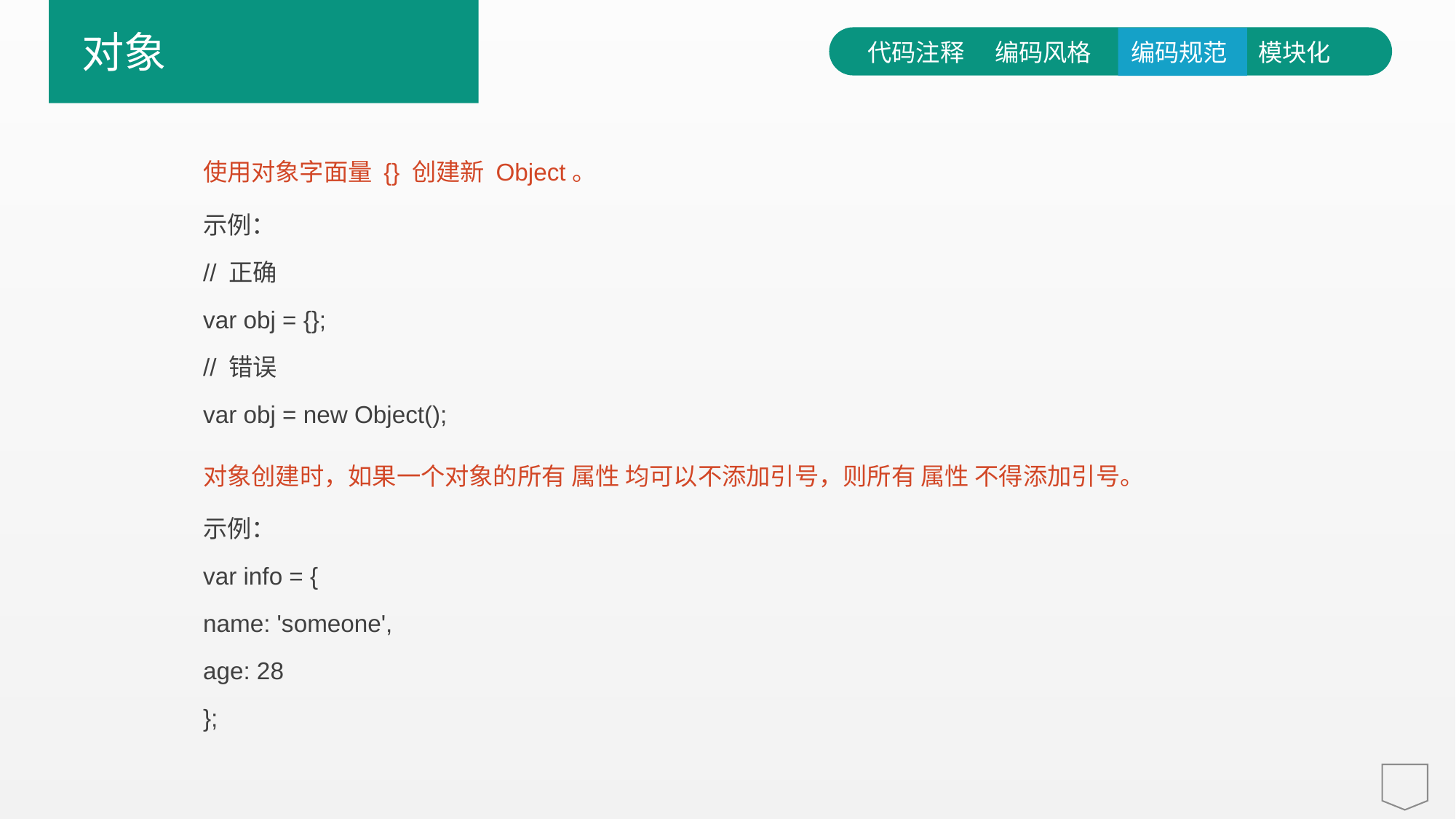

对象

代码注释
编码风格
编码规范
模块化
使用对象字面量 {} 创建新 Object。
示例：
// 正确
var obj = {};
// 错误
var obj = new Object();
e7d195523061f1c0600ade85ab8d19863d296bbd6d3c8047FB0A4867354E4F1E3A7DEAE3C4C4B5C9777EC9E9D7F78045DB0296A4194571101A21F67FC7D6C39966CE50B69116E2EE84E571E25F3C0CCE19B7BA3F947E0899F8B654DDF63CBC54889BD665B879A243CED6339B4F4AAD5F6D1EDF9135418660BA3FBA18744DAFA98EABC1EED731EA6833863FD2C33712174ACE2AD755DACFBF
对象创建时，如果一个对象的所有 属性 均可以不添加引号，则所有 属性 不得添加引号。
示例：
var info = {
name: 'someone',
age: 28
};